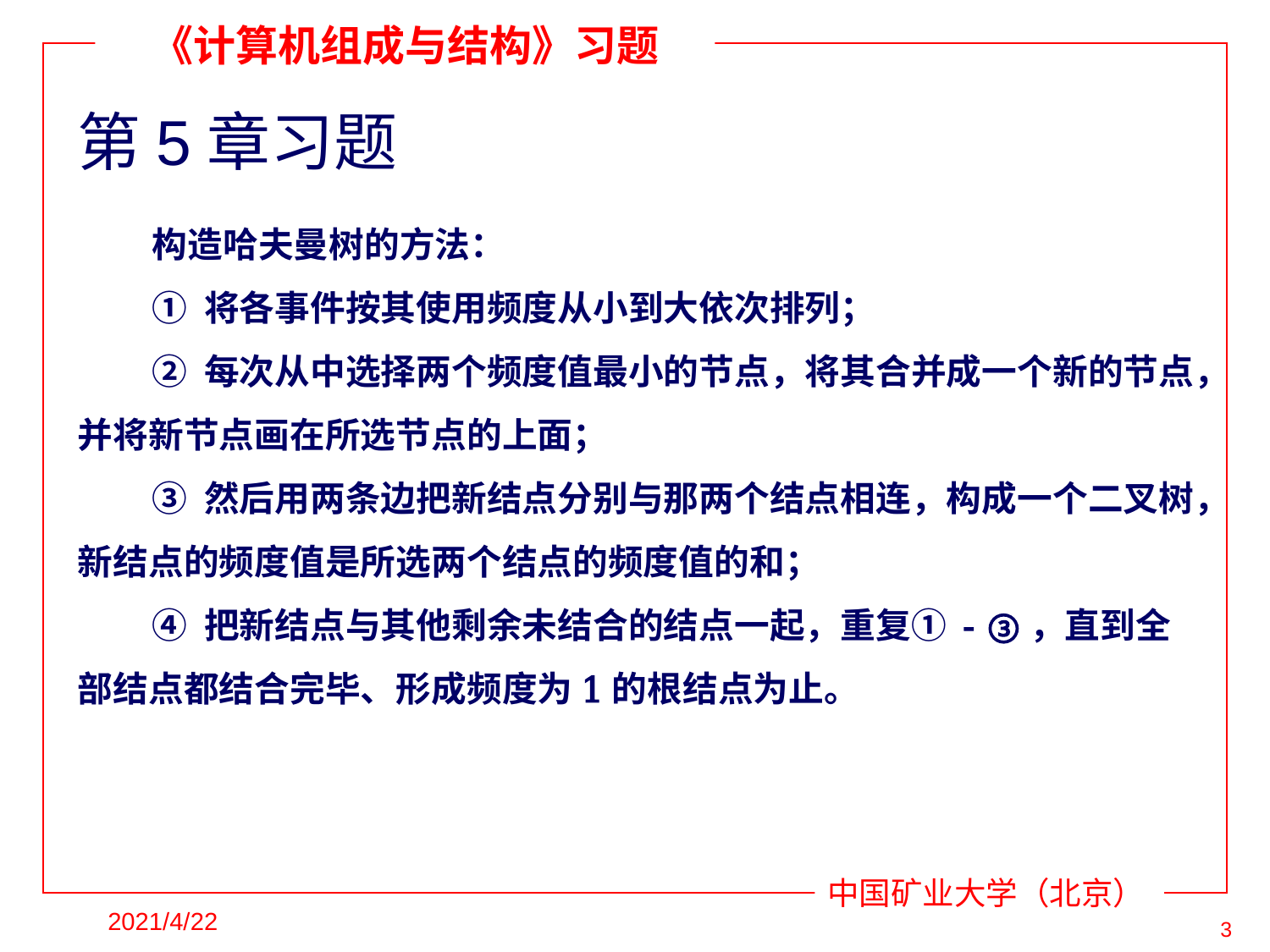

# 第5章习题
构造哈夫曼树的方法：
① 将各事件按其使用频度从小到大依次排列；
② 每次从中选择两个频度值最小的节点，将其合并成一个新的节点，并将新节点画在所选节点的上面；
③ 然后用两条边把新结点分别与那两个结点相连，构成一个二叉树，新结点的频度值是所选两个结点的频度值的和；
④ 把新结点与其他剩余未结合的结点一起，重复① - ③，直到全部结点都结合完毕、形成频度为1的根结点为止。

2021/4/22